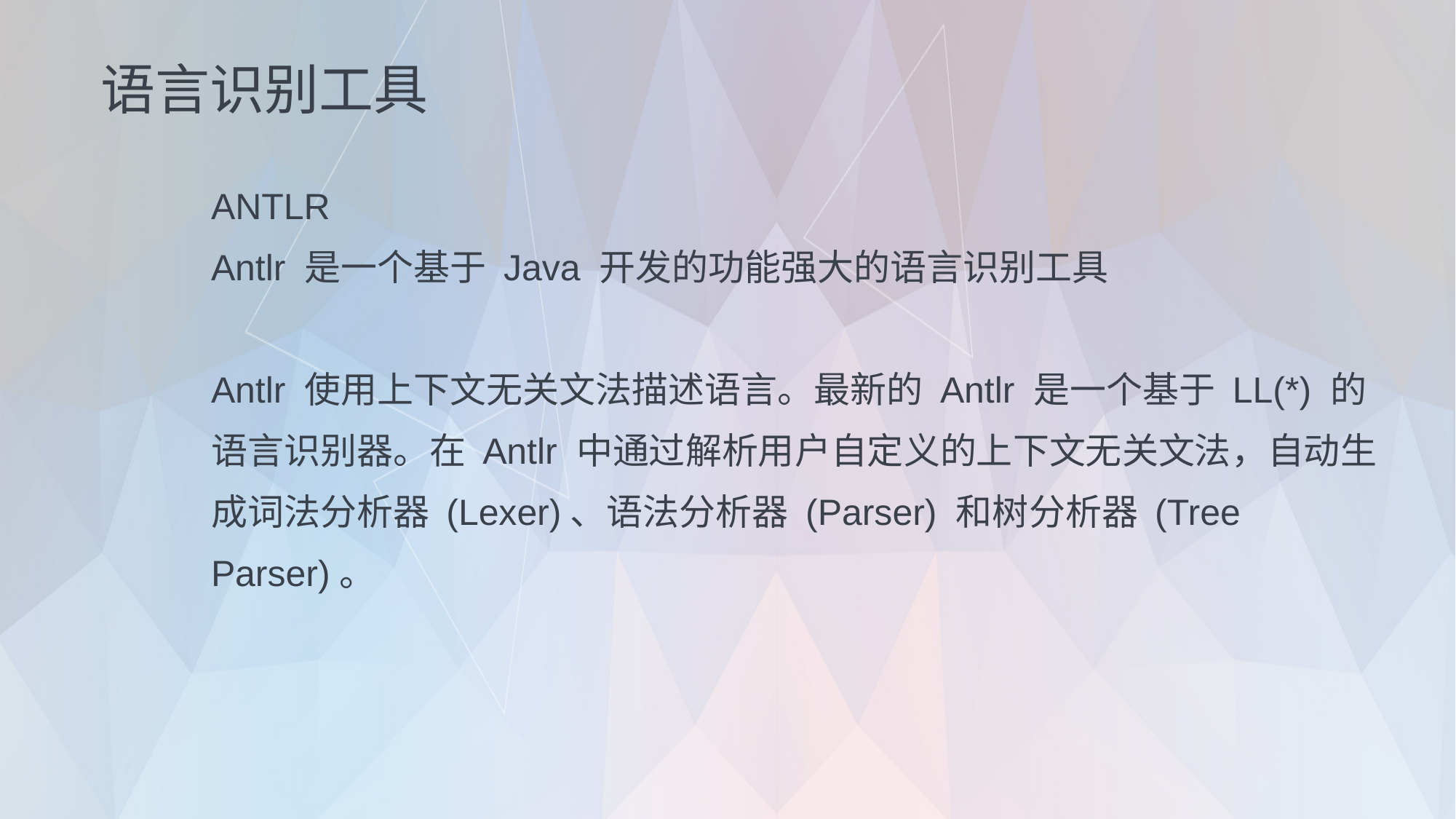

语言识别工具
ANTLR
Antlr 是一个基于 Java 开发的功能强大的语言识别工具

Antlr 使用上下文无关文法描述语言。最新的 Antlr 是一个基于 LL(*) 的语言识别器。在 Antlr 中通过解析用户自定义的上下文无关文法，自动生成词法分析器 (Lexer)、语法分析器 (Parser) 和树分析器 (Tree Parser)。